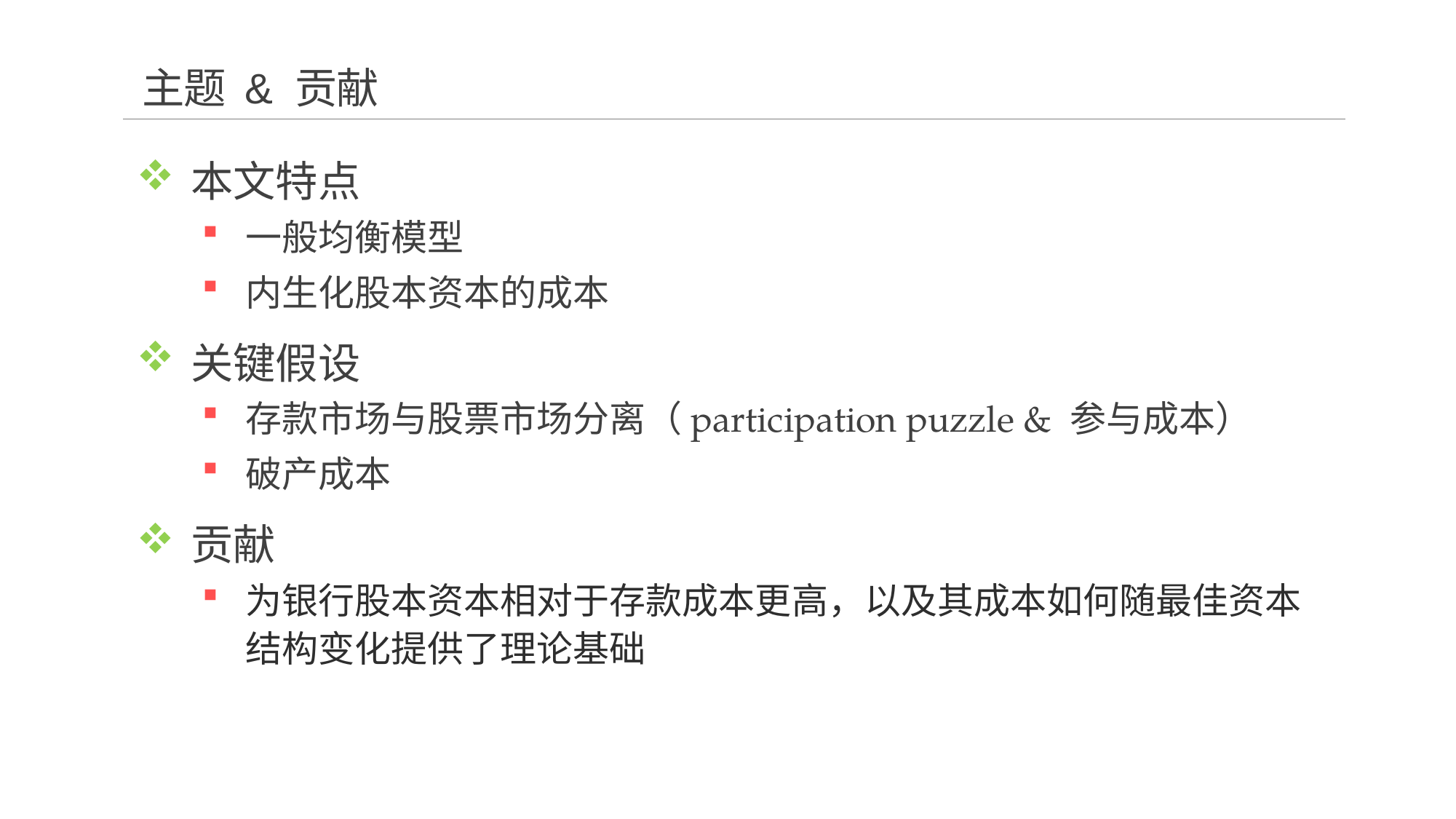

# 主题 & 贡献
本文特点
一般均衡模型
内生化股本资本的成本
关键假设
存款市场与股票市场分离（participation puzzle & 参与成本）
破产成本
贡献
为银行股本资本相对于存款成本更高，以及其成本如何随最佳资本结构变化提供了理论基础